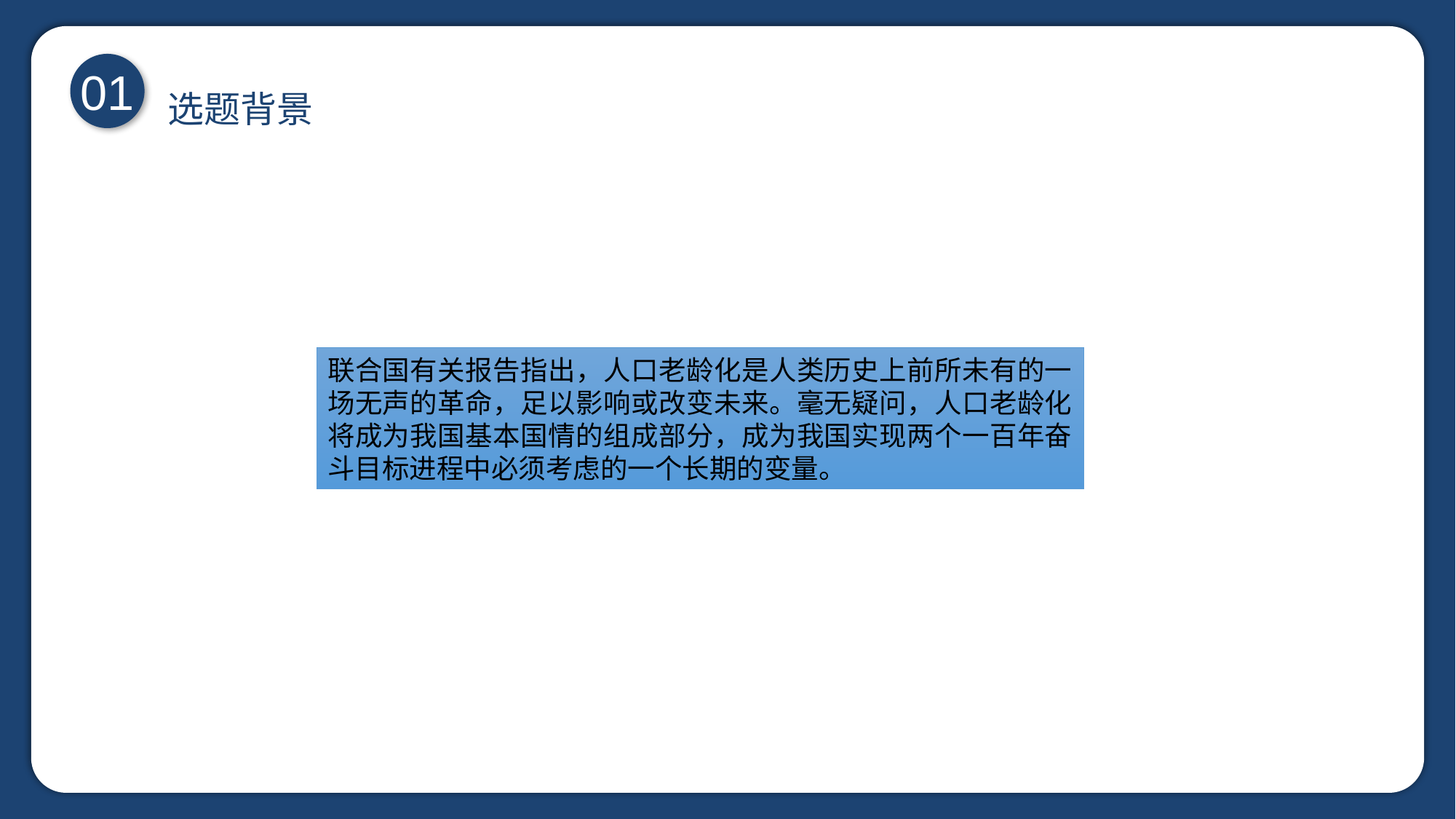

选题背景

01
联合国有关报告指出，人口老龄化是人类历史上前所未有的一场无声的革命，足以影响或改变未来。毫无疑问，人口老龄化将成为我国基本国情的组成部分，成为我国实现两个一百年奋斗目标进程中必须考虑的一个长期的变量。